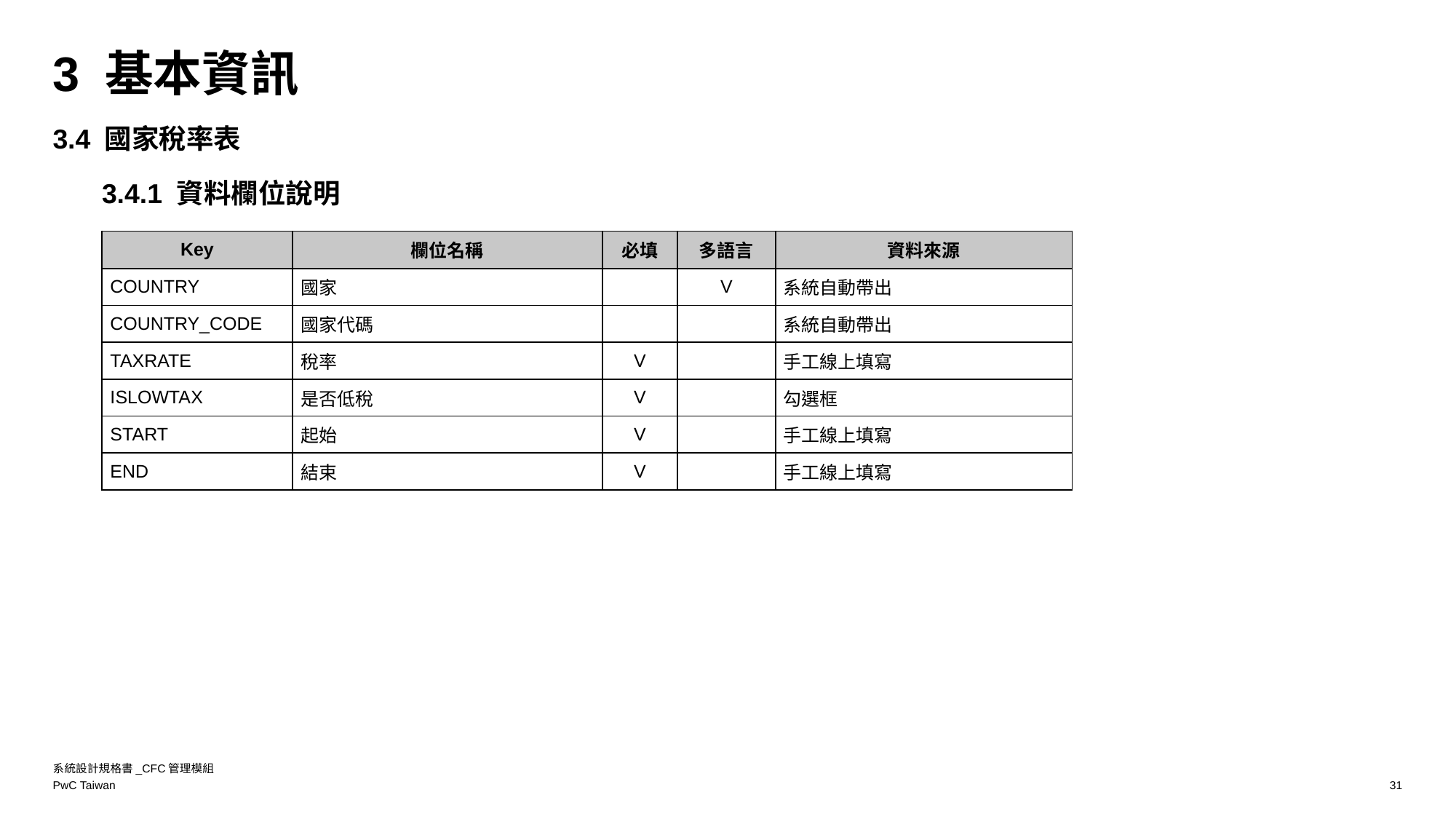

# 3 基本資訊
3.4 國家稅率表
3.4.1 資料欄位說明
| Key | 欄位名稱 | 必填 | 多語言 | 資料來源 |
| --- | --- | --- | --- | --- |
| COUNTRY | 國家 |  | V | 系統自動帶出 |
| COUNTRY\_CODE | 國家代碼 |  |  | 系統自動帶出 |
| TAXRATE | 稅率 | V |  | 手工線上填寫 |
| ISLOWTAX | 是否低稅 | V |  | 勾選框 |
| START | 起始 | V |  | 手工線上填寫 |
| END | 結束 | V |  | 手工線上填寫 |
系統設計規格書_CFC管理模組
31